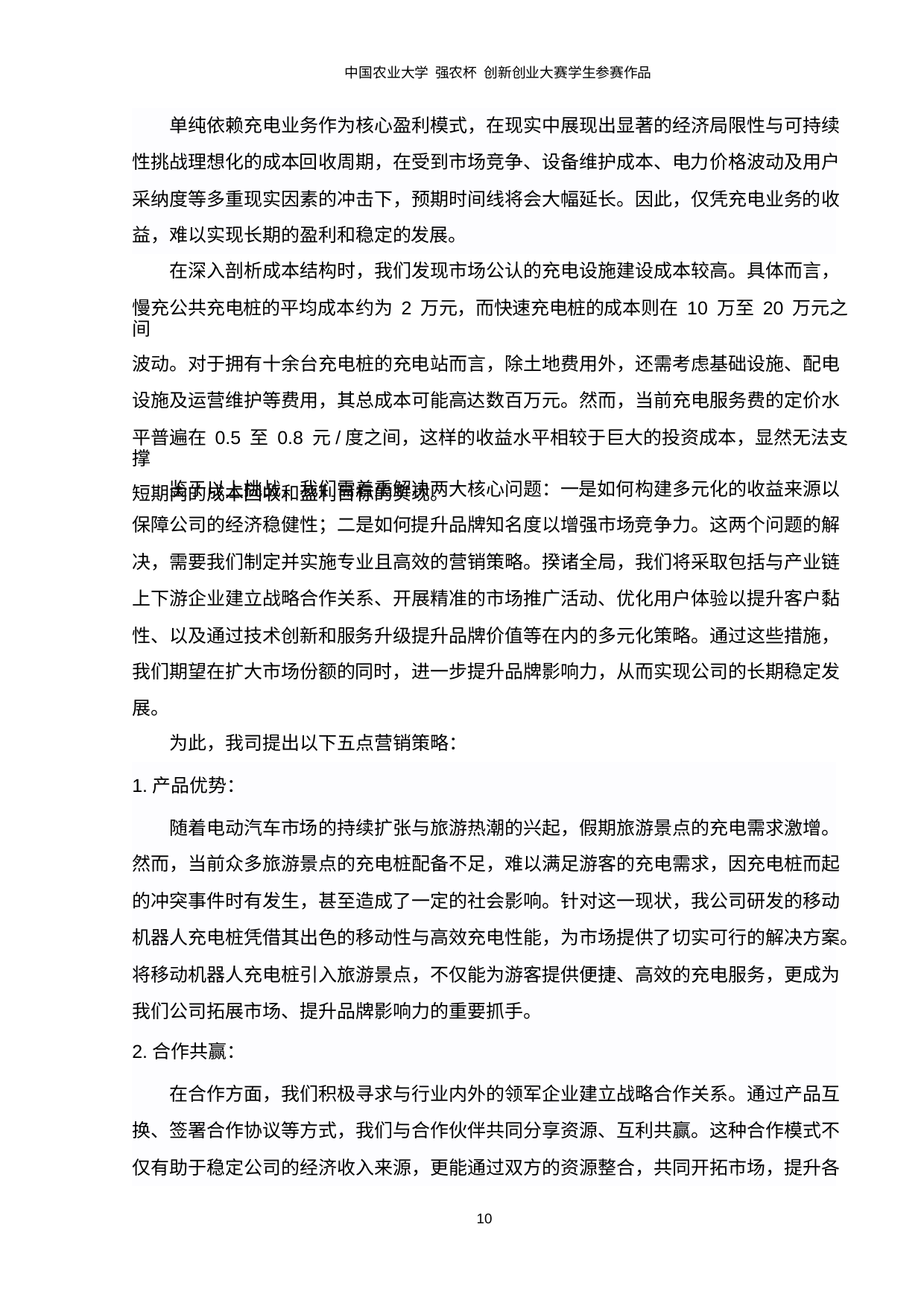

中国农业大学 强农杯 创新创业大赛学生参赛作品

单纯依赖充电业务作为核心盈利模式，在现实中展现出显著的经济局限性与可持续
性挑战理想化的成本回收周期，在受到市场竞争、设备维护成本、电力价格波动及用户
采纳度等多重现实因素的冲击下，预期时间线将会大幅延长。因此，仅凭充电业务的收
益，难以实现长期的盈利和稳定的发展。
在深入剖析成本结构时，我们发现市场公认的充电设施建设成本较高。具体而言，
慢充公共充电桩的平均成本约为 2 万元，而快速充电桩的成本则在 10 万至 20 万元之间
波动。对于拥有十余台充电桩的充电站而言，除土地费用外，还需考虑基础设施、配电
设施及运营维护等费用，其总成本可能高达数百万元。然而，当前充电服务费的定价水
平普遍在 0.5 至 0.8 元/度之间，这样的收益水平相较于巨大的投资成本，显然无法支撑
短期内的成本回收和盈利目标的实现。
鉴于以上挑战，我们需着重解决两大核心问题：一是如何构建多元化的收益来源以
保障公司的经济稳健性；二是如何提升品牌知名度以增强市场竞争力。这两个问题的解
决，需要我们制定并实施专业且高效的营销策略。揆诸全局，我们将采取包括与产业链
上下游企业建立战略合作关系、开展精准的市场推广活动、优化用户体验以提升客户黏
性、以及通过技术创新和服务升级提升品牌价值等在内的多元化策略。通过这些措施，
我们期望在扩大市场份额的同时，进一步提升品牌影响力，从而实现公司的长期稳定发
展。
为此，我司提出以下五点营销策略：

1.产品优势：
随着电动汽车市场的持续扩张与旅游热潮的兴起，假期旅游景点的充电需求激增。
然而，当前众多旅游景点的充电桩配备不足，难以满足游客的充电需求，因充电桩而起
的冲突事件时有发生，甚至造成了一定的社会影响。针对这一现状，我公司研发的移动
机器人充电桩凭借其出色的移动性与高效充电性能，为市场提供了切实可行的解决方案。
将移动机器人充电桩引入旅游景点，不仅能为游客提供便捷、高效的充电服务，更成为
我们公司拓展市场、提升品牌影响力的重要抓手。
2.合作共赢：
在合作方面，我们积极寻求与行业内外的领军企业建立战略合作关系。通过产品互
换、签署合作协议等方式，我们与合作伙伴共同分享资源、互利共赢。这种合作模式不
仅有助于稳定公司的经济收入来源，更能通过双方的资源整合，共同开拓市场，提升各
10